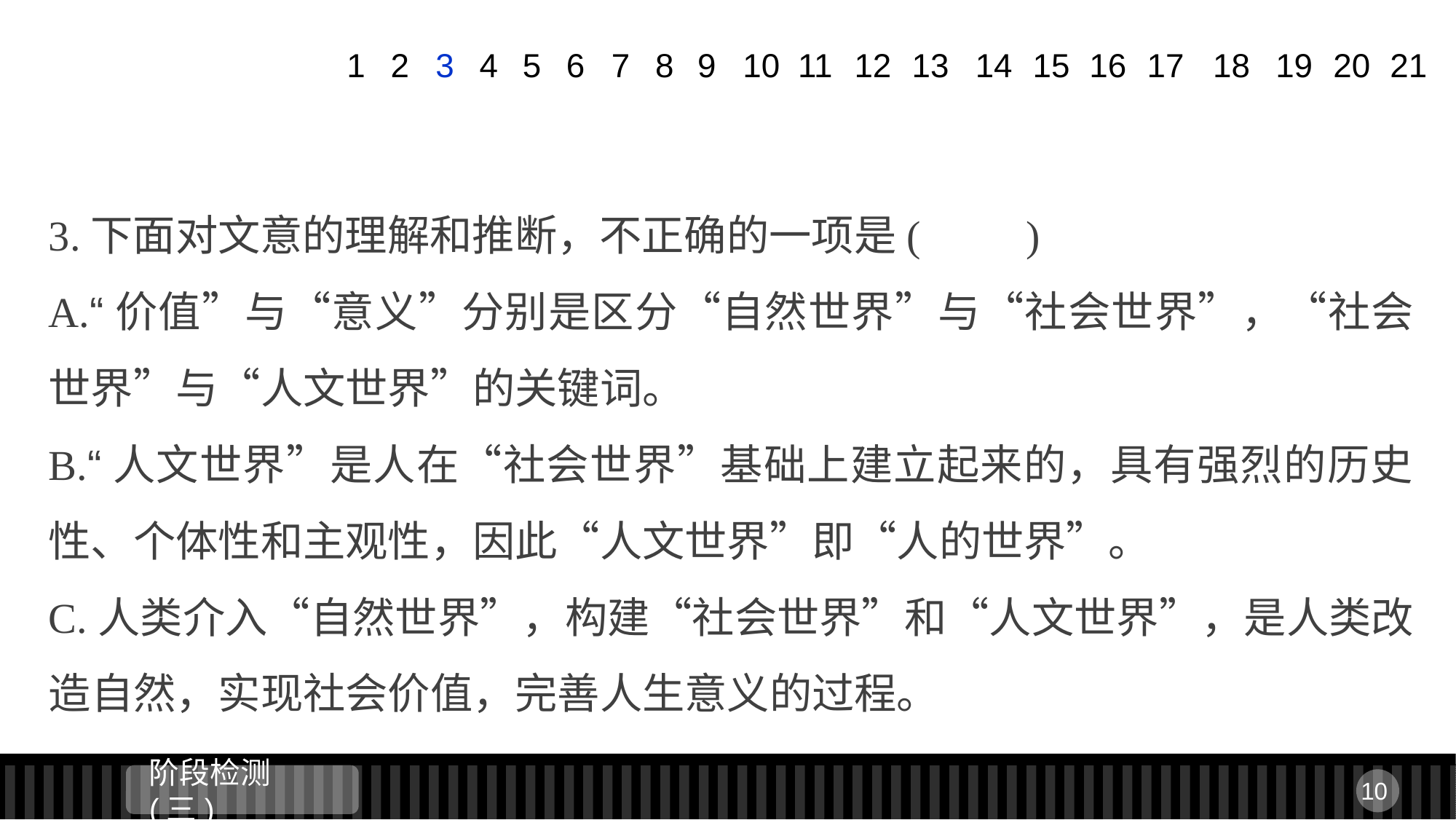

1
2
3
4
5
6
7
8
9
11
12
13
14
15
16
17
18
19
20
21
10
3.下面对文意的理解和推断，不正确的一项是(　　)
A.“价值”与“意义”分别是区分“自然世界”与“社会世界”，“社会世界”与“人文世界”的关键词。
B.“人文世界”是人在“社会世界”基础上建立起来的，具有强烈的历史性、个体性和主观性，因此“人文世界”即“人的世界”。
C.人类介入“自然世界”，构建“社会世界”和“人文世界”，是人类改造自然，实现社会价值，完善人生意义的过程。